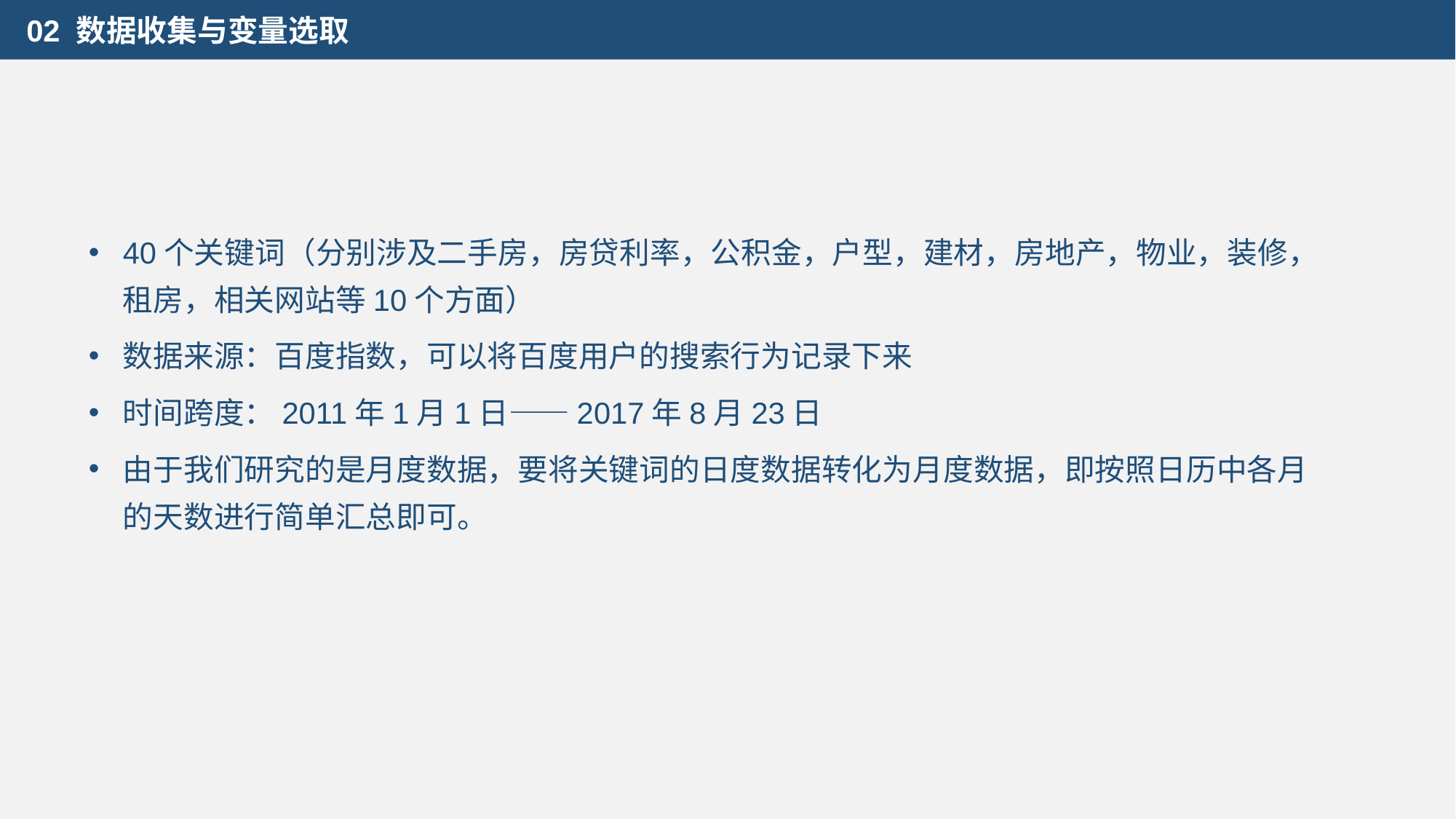

02 数据收集与变量选取

40个关键词（分别涉及二手房，房贷利率，公积金，户型，建材，房地产，物业，装修，租房，相关网站等10个方面）
数据来源：百度指数，可以将百度用户的搜索行为记录下来
时间跨度：2011年1月1日——2017年8月23日
由于我们研究的是月度数据，要将关键词的日度数据转化为月度数据，即按照日历中各月的天数进行简单汇总即可。